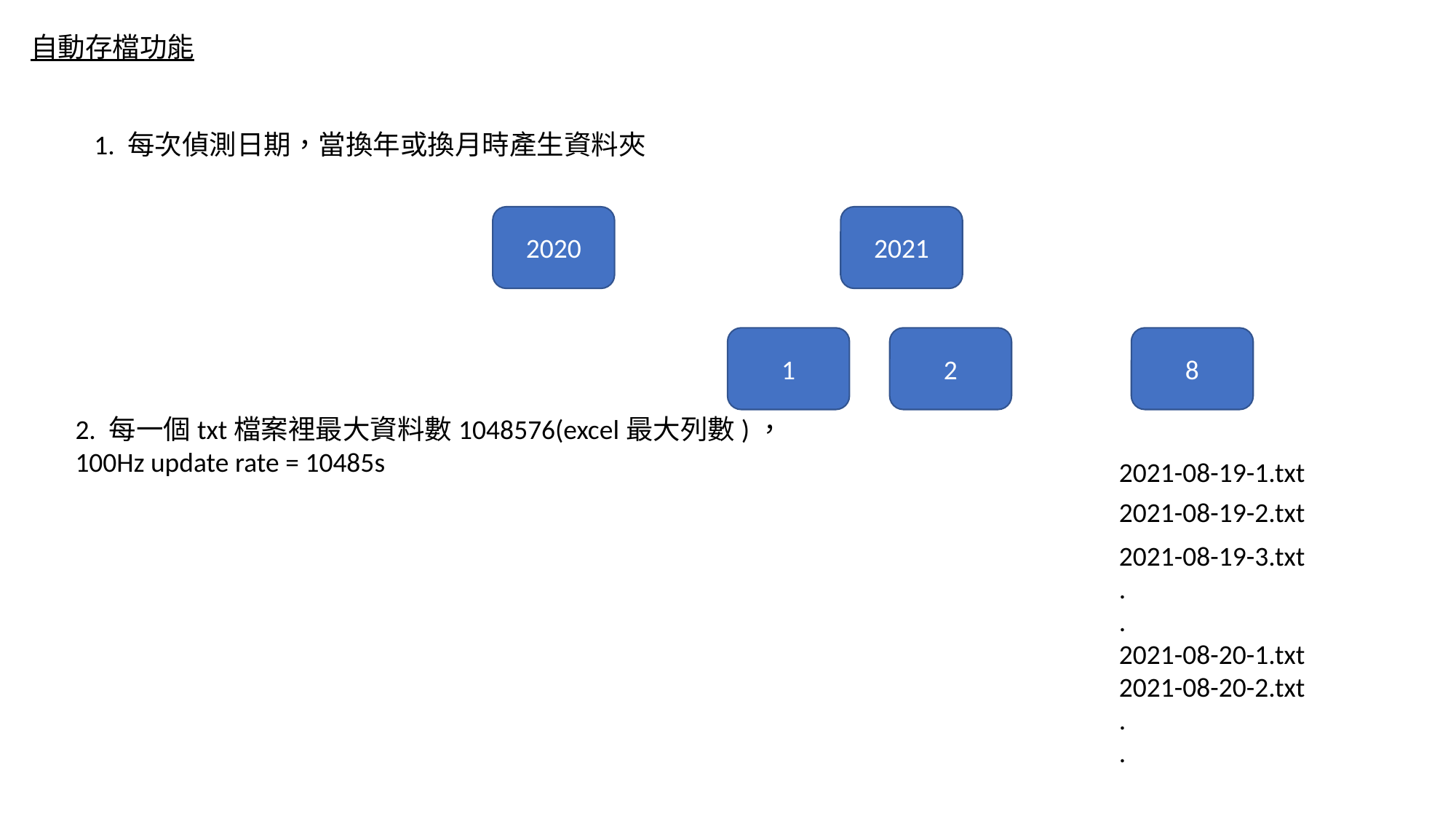

自動存檔功能
1. 每次偵測日期，當換年或換月時產生資料夾
2020
2021
1
2
8
2. 每一個txt檔案裡最大資料數1048576(excel最大列數)，
100Hz update rate = 10485s
2021-08-19-1.txt
2021-08-19-2.txt
2021-08-19-3.txt
.
.
2021-08-20-1.txt
2021-08-20-2.txt
.
.